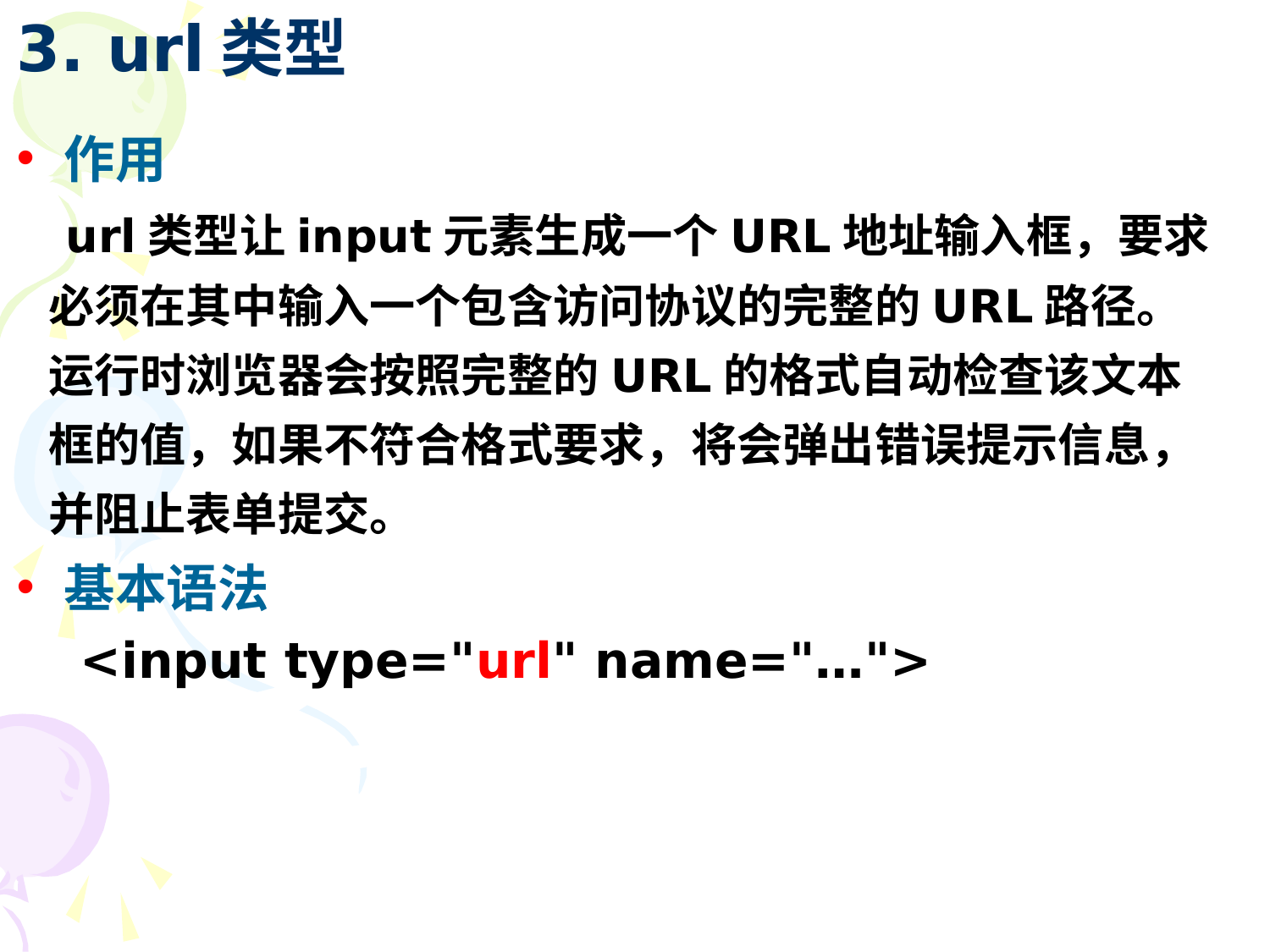

3. url类型
作用
   url类型让input元素生成一个URL地址输入框，要求
  必须在其中输入一个包含访问协议的完整的URL路径。
  运行时浏览器会按照完整的URL的格式自动检查该文本
  框的值，如果不符合格式要求，将会弹出错误提示信息，
  并阻止表单提交。
基本语法
<input type="url" name="…">